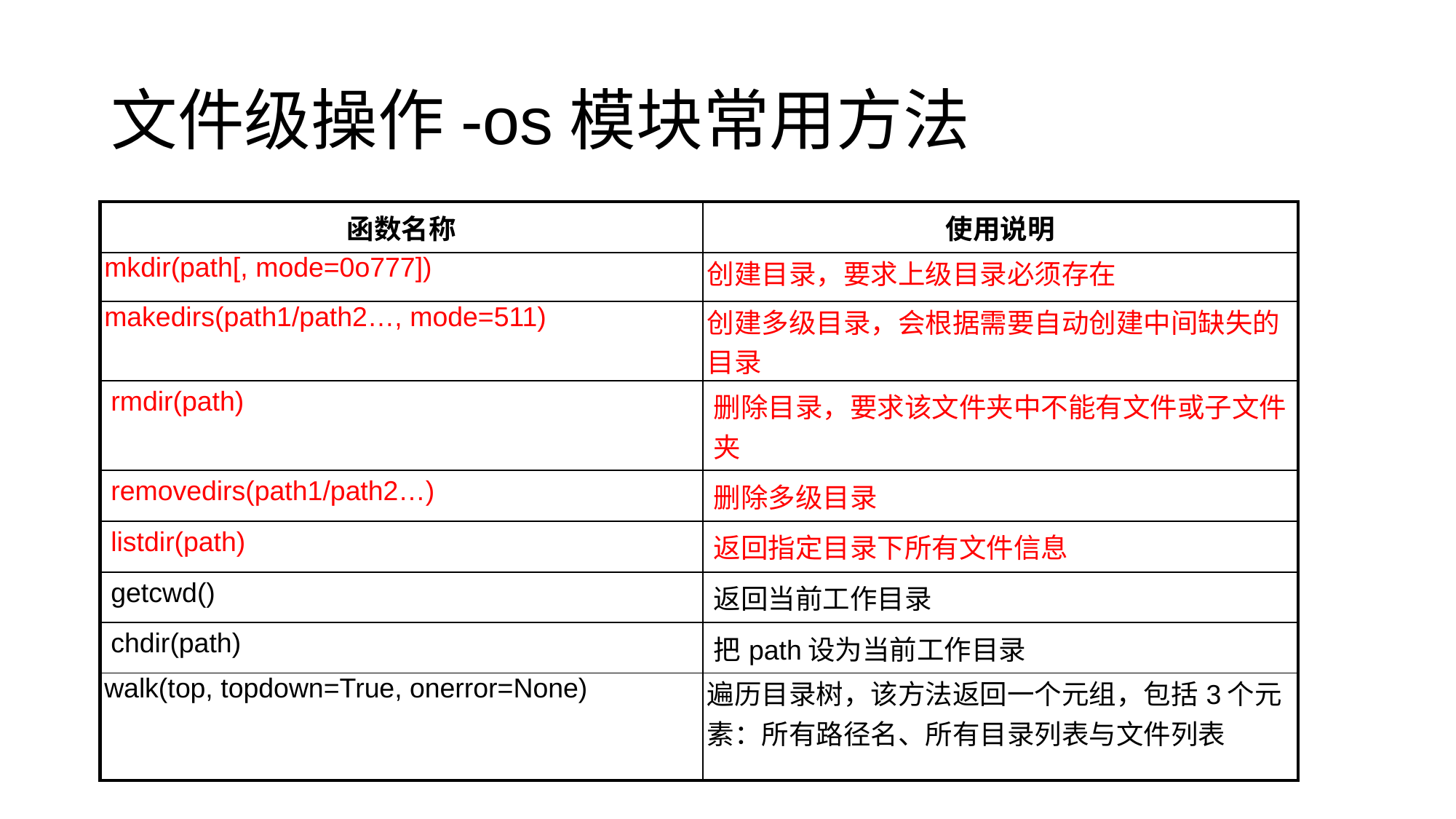

# 文件级操作-os模块常用方法
| 函数名称 | 使用说明 |
| --- | --- |
| mkdir(path[, mode=0o777]) | 创建目录，要求上级目录必须存在 |
| makedirs(path1/path2…, mode=511) | 创建多级目录，会根据需要自动创建中间缺失的目录 |
| rmdir(path) | 删除目录，要求该文件夹中不能有文件或子文件夹 |
| removedirs(path1/path2…) | 删除多级目录 |
| listdir(path) | 返回指定目录下所有文件信息 |
| getcwd() | 返回当前工作目录 |
| chdir(path) | 把path设为当前工作目录 |
| walk(top, topdown=True, onerror=None) | 遍历目录树，该方法返回一个元组，包括3个元素：所有路径名、所有目录列表与文件列表 |